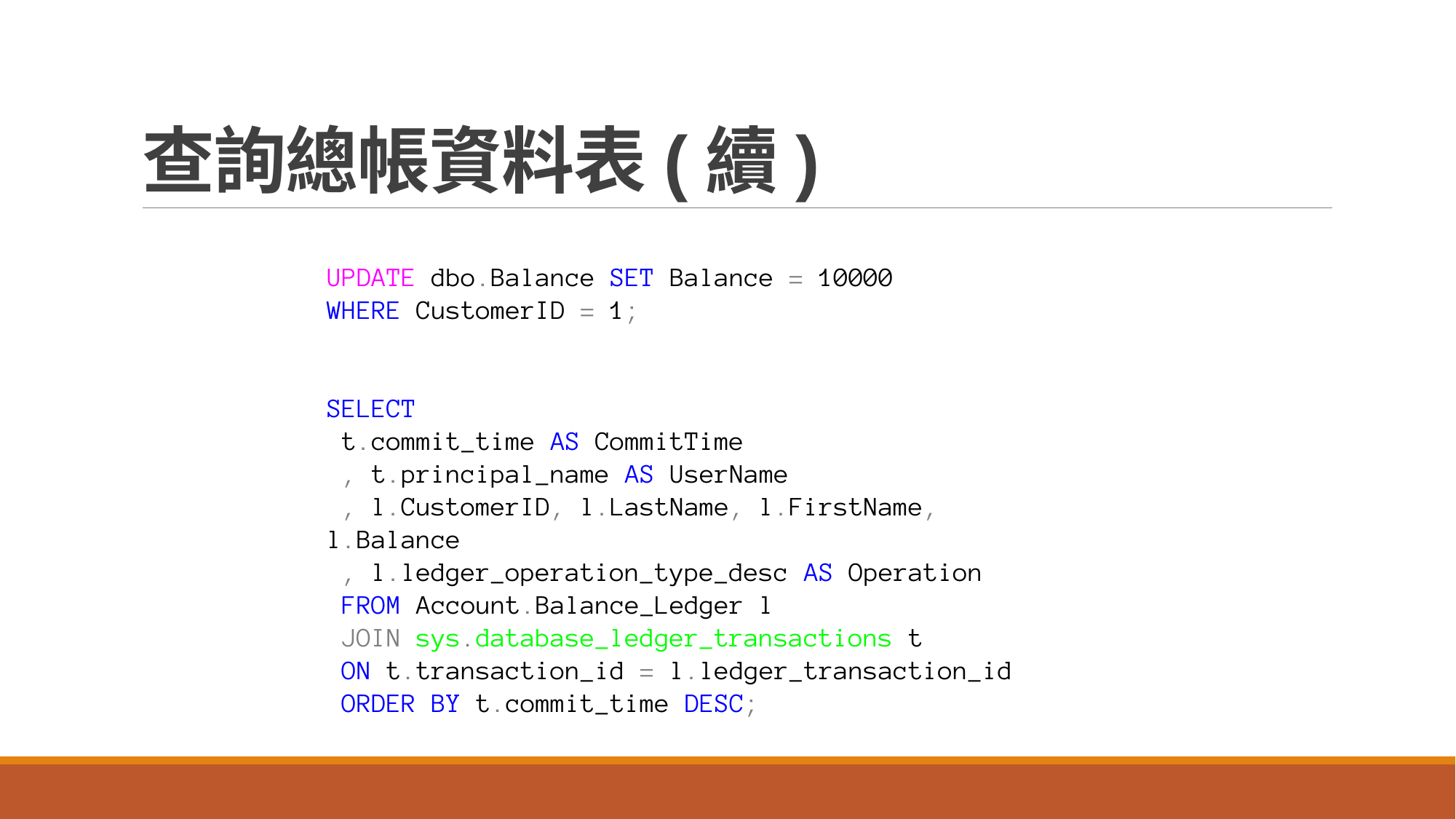

# 查詢總帳資料表(續)

UPDATE dbo.Balance SET Balance = 10000
WHERE CustomerID = 1;

SELECT
 t.commit_time AS CommitTime
 , t.principal_name AS UserName
 , l.CustomerID, l.LastName, l.FirstName, l.Balance
 , l.ledger_operation_type_desc AS Operation
 FROM Account.Balance_Ledger l
 JOIN sys.database_ledger_transactions t
 ON t.transaction_id = l.ledger_transaction_id
 ORDER BY t.commit_time DESC;